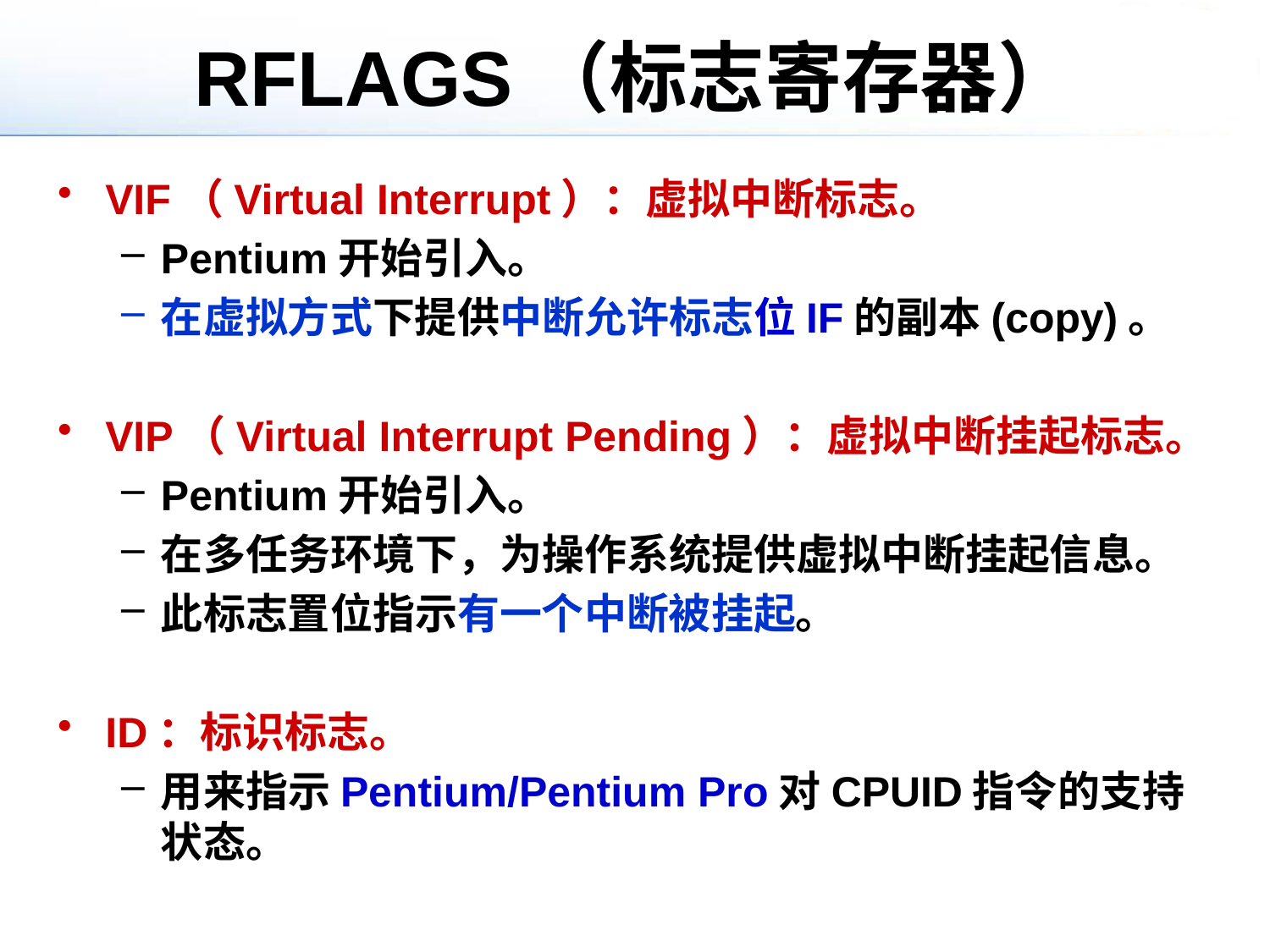

# RFLAGS（标志寄存器）
VIF（Virtual Interrupt）：虚拟中断标志。
Pentium开始引入。
在虚拟方式下提供中断允许标志位IF的副本(copy)。

VIP（Virtual Interrupt Pending）：虚拟中断挂起标志。
Pentium开始引入。
在多任务环境下，为操作系统提供虚拟中断挂起信息。
此标志置位指示有一个中断被挂起。

ID：标识标志。
用来指示Pentium/Pentium Pro对CPUID指令的支持状态。